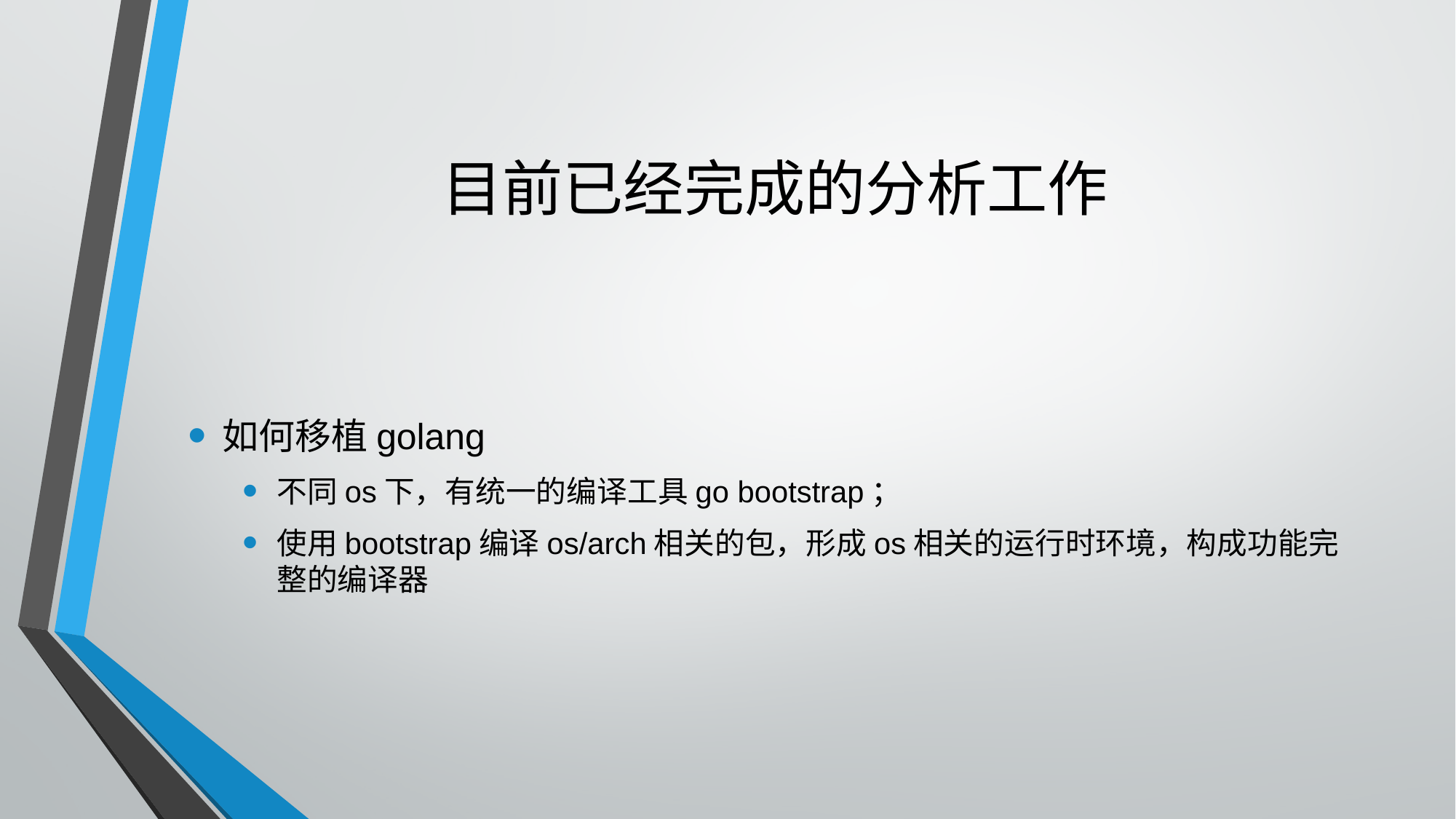

# 目前已经完成的分析工作
如何移植golang
不同os下，有统一的编译工具go bootstrap；
使用bootstrap编译os/arch相关的包，形成os相关的运行时环境，构成功能完整的编译器